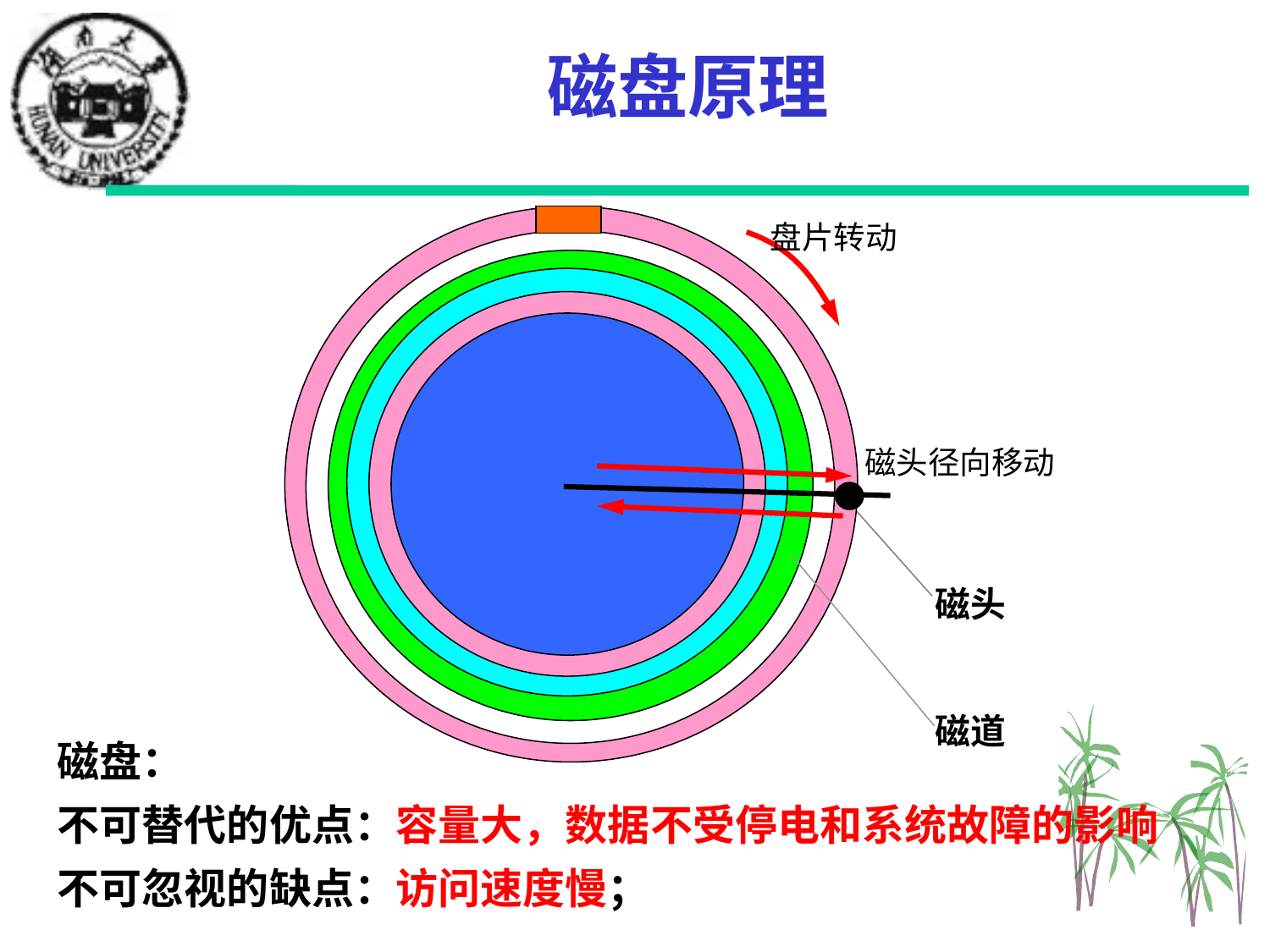

磁盘原理
盘片转动

t3

磁头径向移动

磁头

磁道
磁盘：
不可替代的优点：容量大，数据不受停电和系统故障的影响
不可忽视的缺点：访问速度慢；